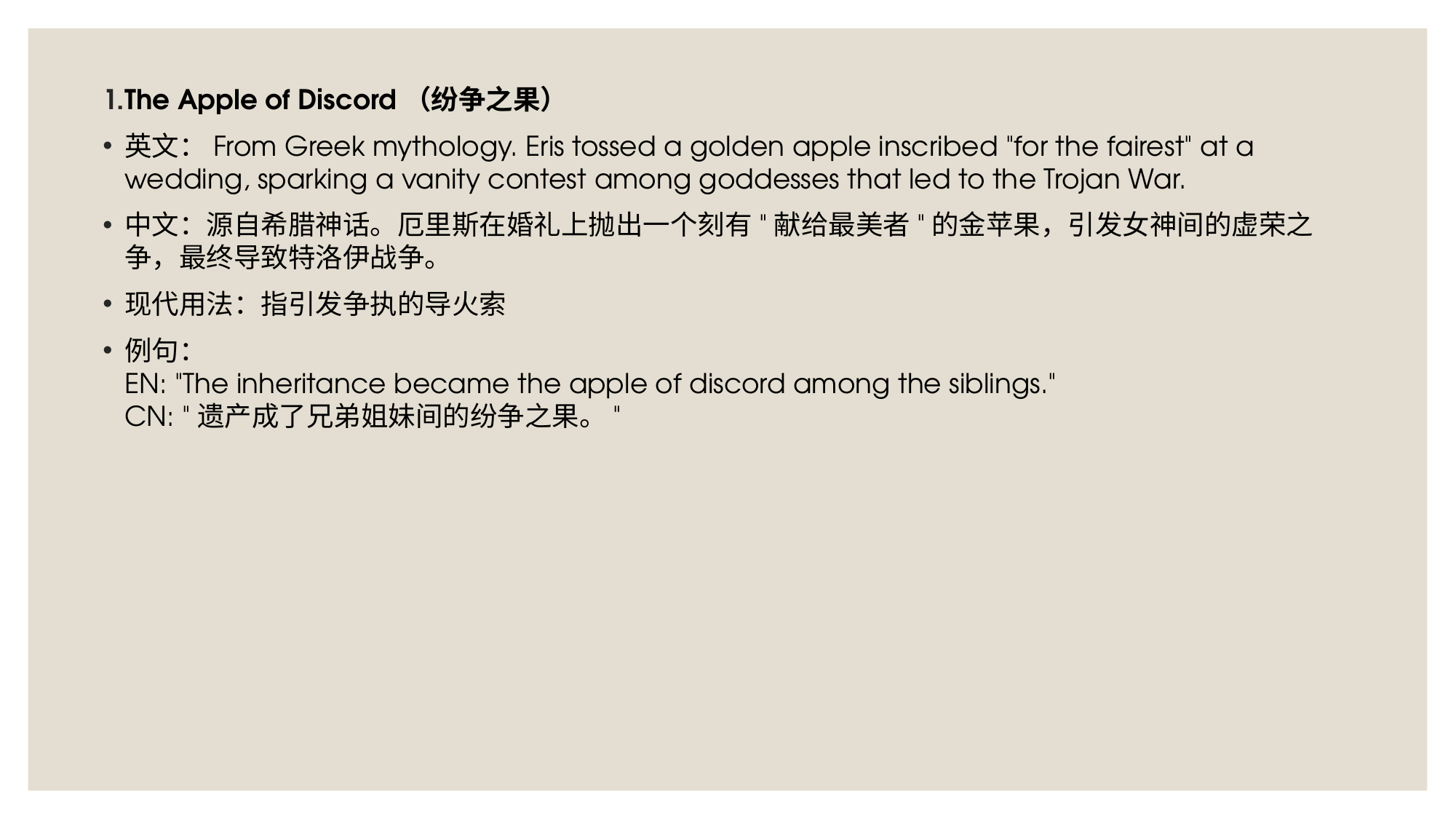

The Apple of Discord（纷争之果）
英文：From Greek mythology. Eris tossed a golden apple inscribed "for the fairest" at a wedding, sparking a vanity contest among goddesses that led to the Trojan War.
中文：源自希腊神话。厄里斯在婚礼上抛出一个刻有"献给最美者"的金苹果，引发女神间的虚荣之争，最终导致特洛伊战争。
现代用法：指引发争执的导火索
例句：
EN: "The inheritance became the apple of discord among the siblings."
CN: "遗产成了兄弟姐妹间的纷争之果。"

#